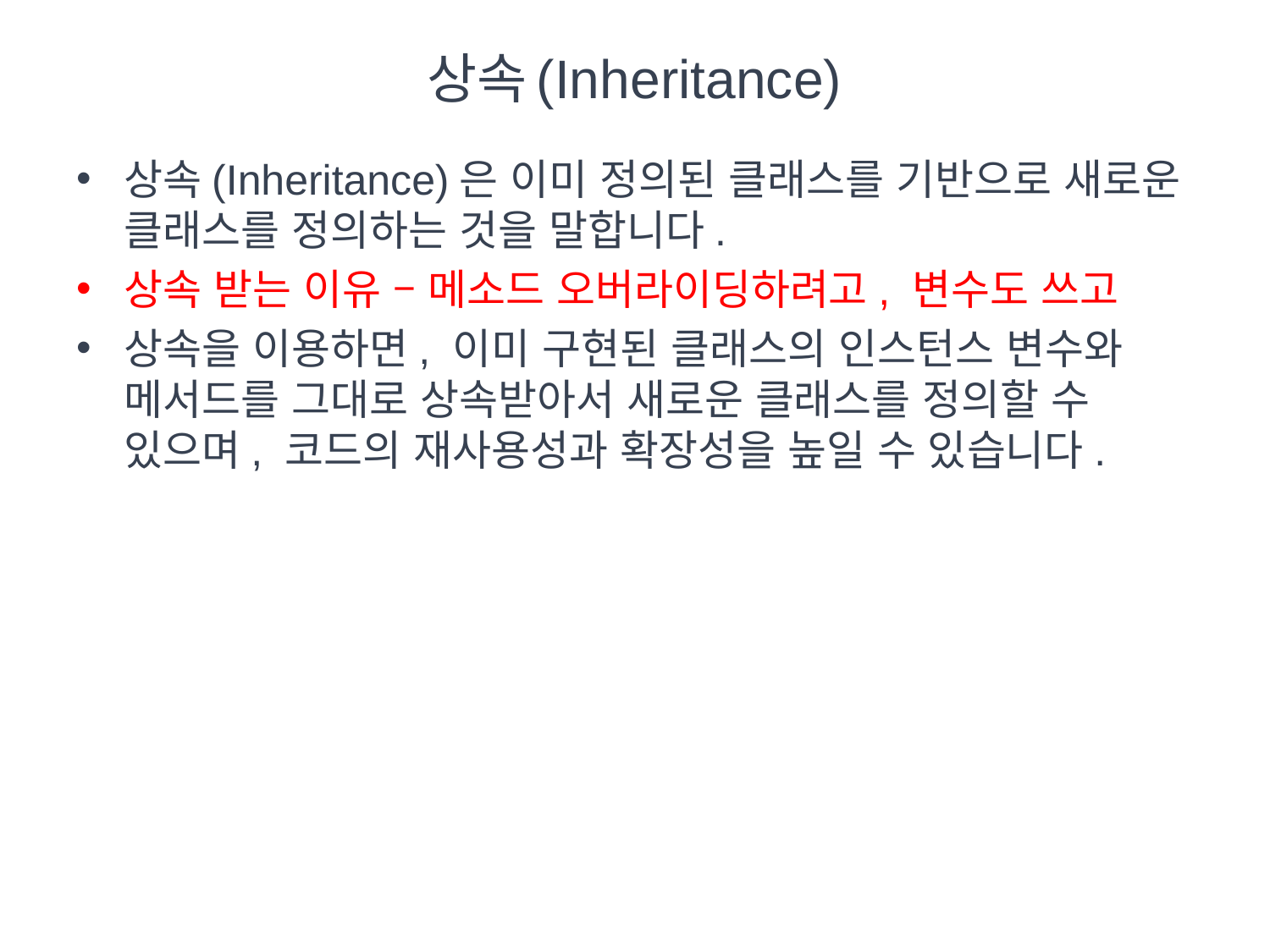

# 상속(Inheritance)
상속(Inheritance)은 이미 정의된 클래스를 기반으로 새로운 클래스를 정의하는 것을 말합니다.
상속 받는 이유 – 메소드 오버라이딩하려고, 변수도 쓰고
상속을 이용하면, 이미 구현된 클래스의 인스턴스 변수와 메서드를 그대로 상속받아서 새로운 클래스를 정의할 수 있으며, 코드의 재사용성과 확장성을 높일 수 있습니다.